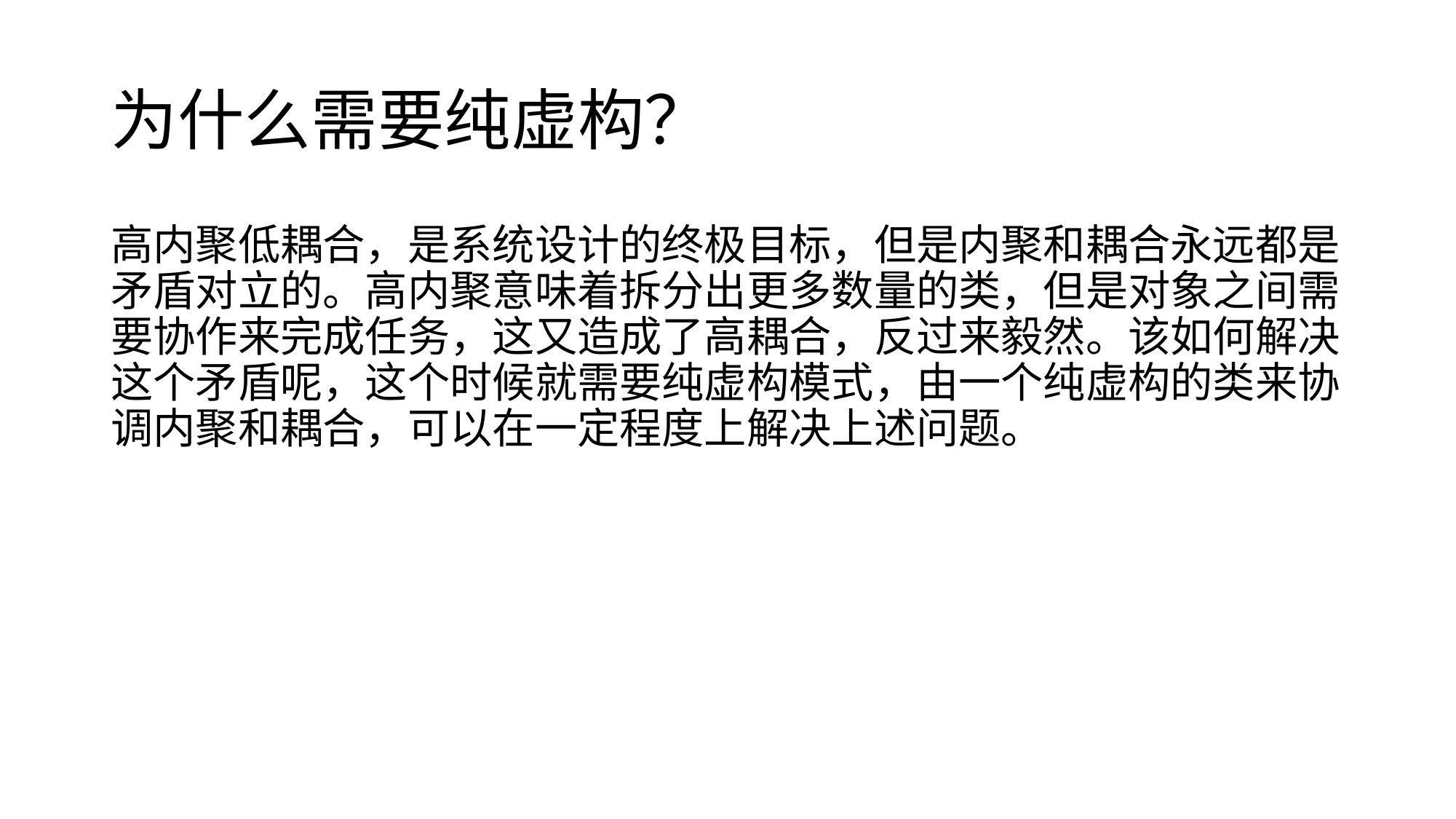

# 为什么需要纯虚构？
高内聚低耦合，是系统设计的终极目标，但是内聚和耦合永远都是矛盾对立的。高内聚意味着拆分出更多数量的类，但是对象之间需要协作来完成任务，这又造成了高耦合，反过来毅然。该如何解决这个矛盾呢，这个时候就需要纯虚构模式，由一个纯虚构的类来协调内聚和耦合，可以在一定程度上解决上述问题。